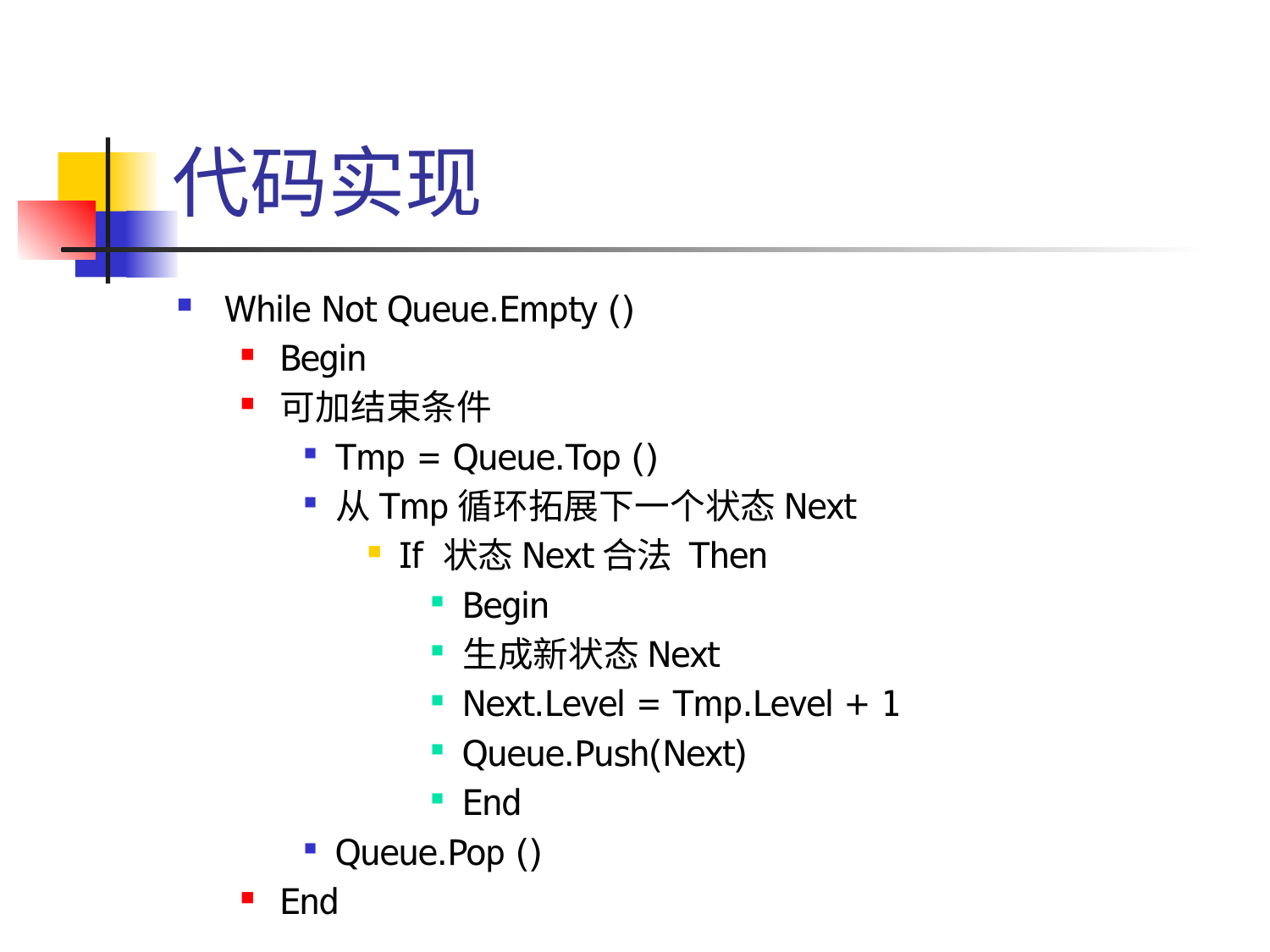

# 代码实现
While Not Queue.Empty ()
Begin
可加结束条件
Tmp = Queue.Top ()
从Tmp循环拓展下一个状态Next
If 状态Next合法 Then
Begin
生成新状态Next
Next.Level = Tmp.Level + 1
Queue.Push(Next)
End
Queue.Pop ()
End